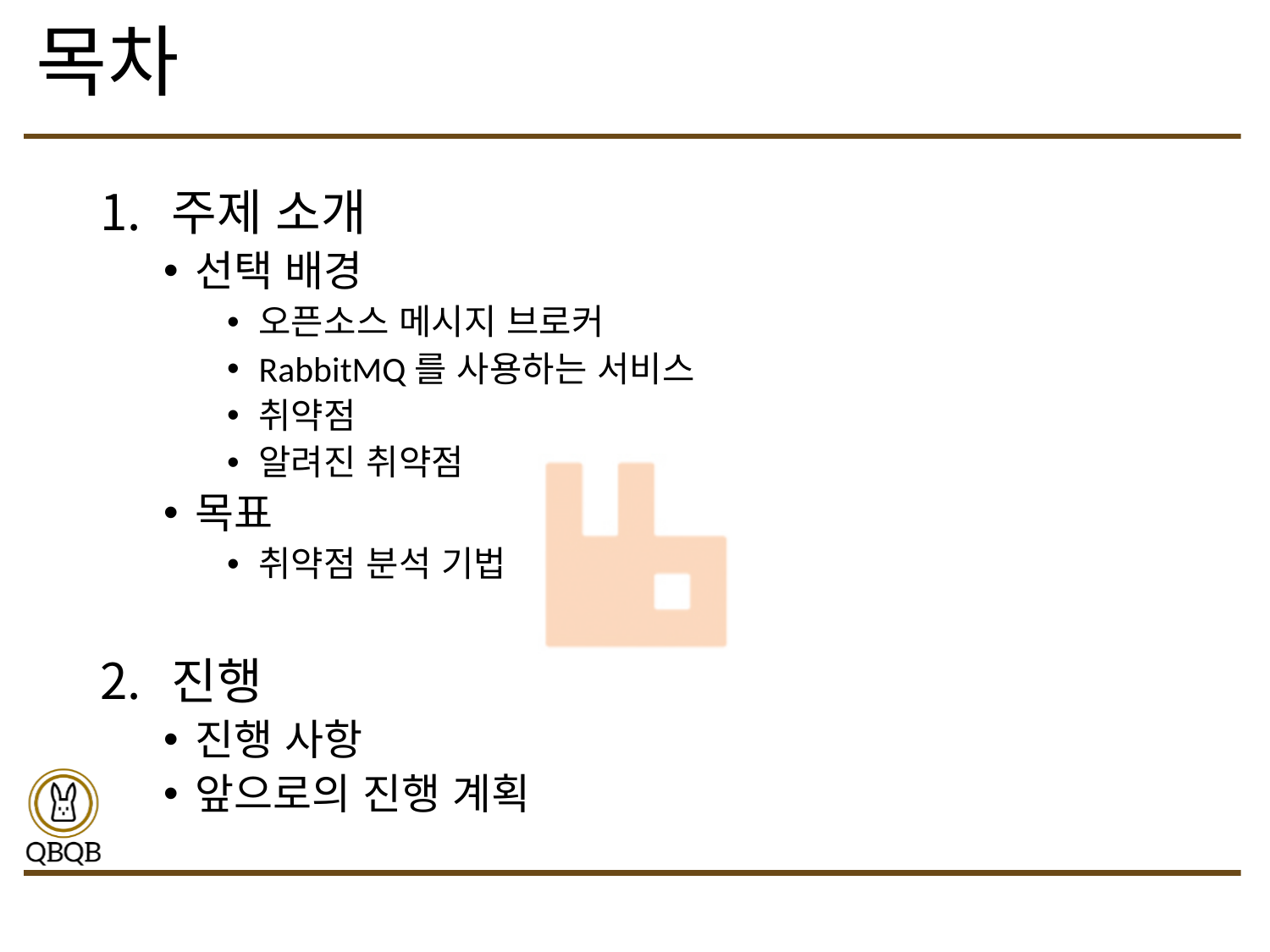

# 목차
주제 소개
선택 배경
오픈소스 메시지 브로커
RabbitMQ를 사용하는 서비스
취약점
알려진 취약점
목표
취약점 분석 기법

진행
진행 사항
앞으로의 진행 계획